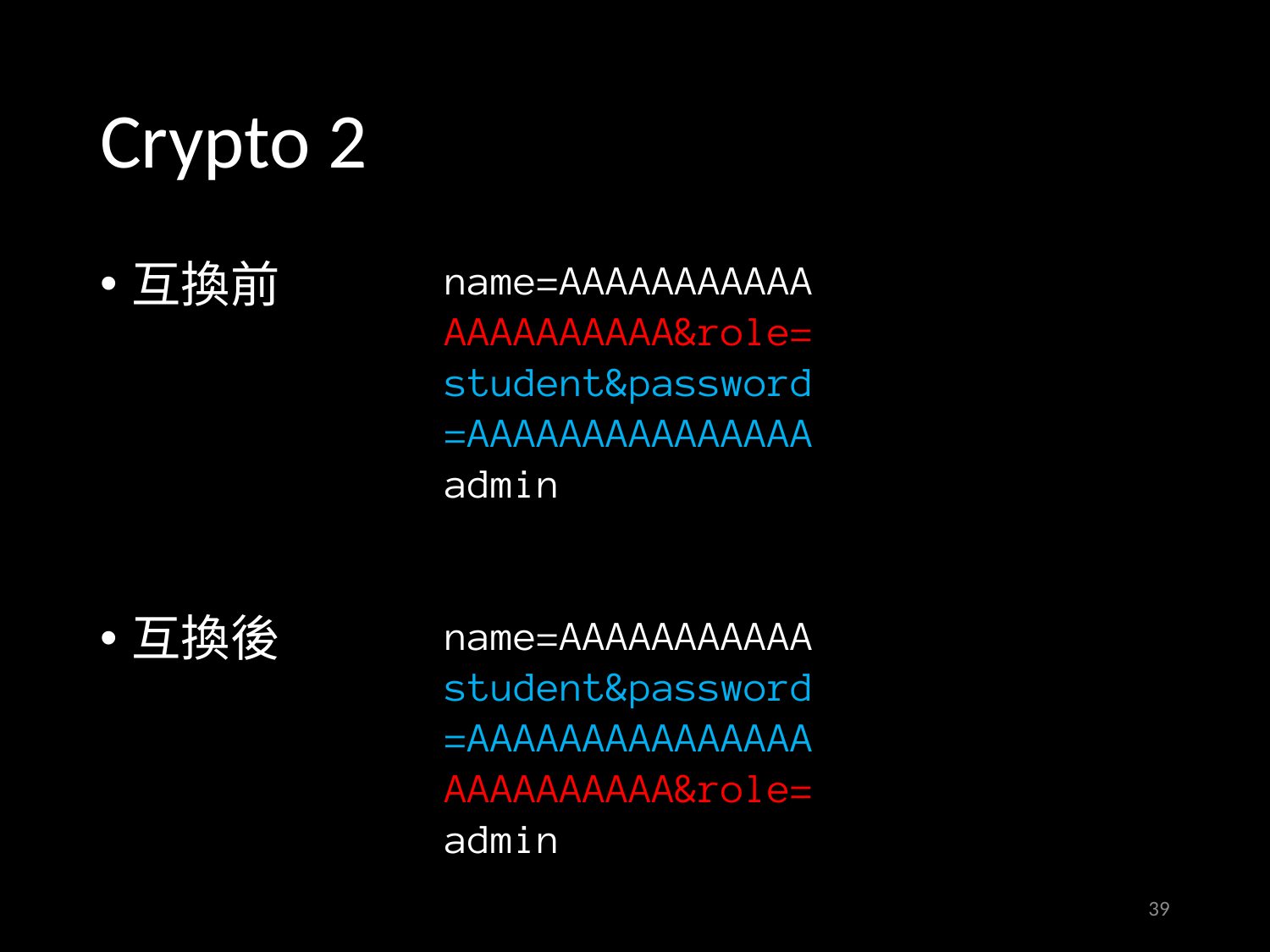

# Crypto 2
name=AAAAAAAAAAA
AAAAAAAAAA&role=
student&password
=AAAAAAAAAAAAAAA
admin
互換前

互換後
name=AAAAAAAAAAA
student&password
=AAAAAAAAAAAAAAA
AAAAAAAAAA&role=
admin
39